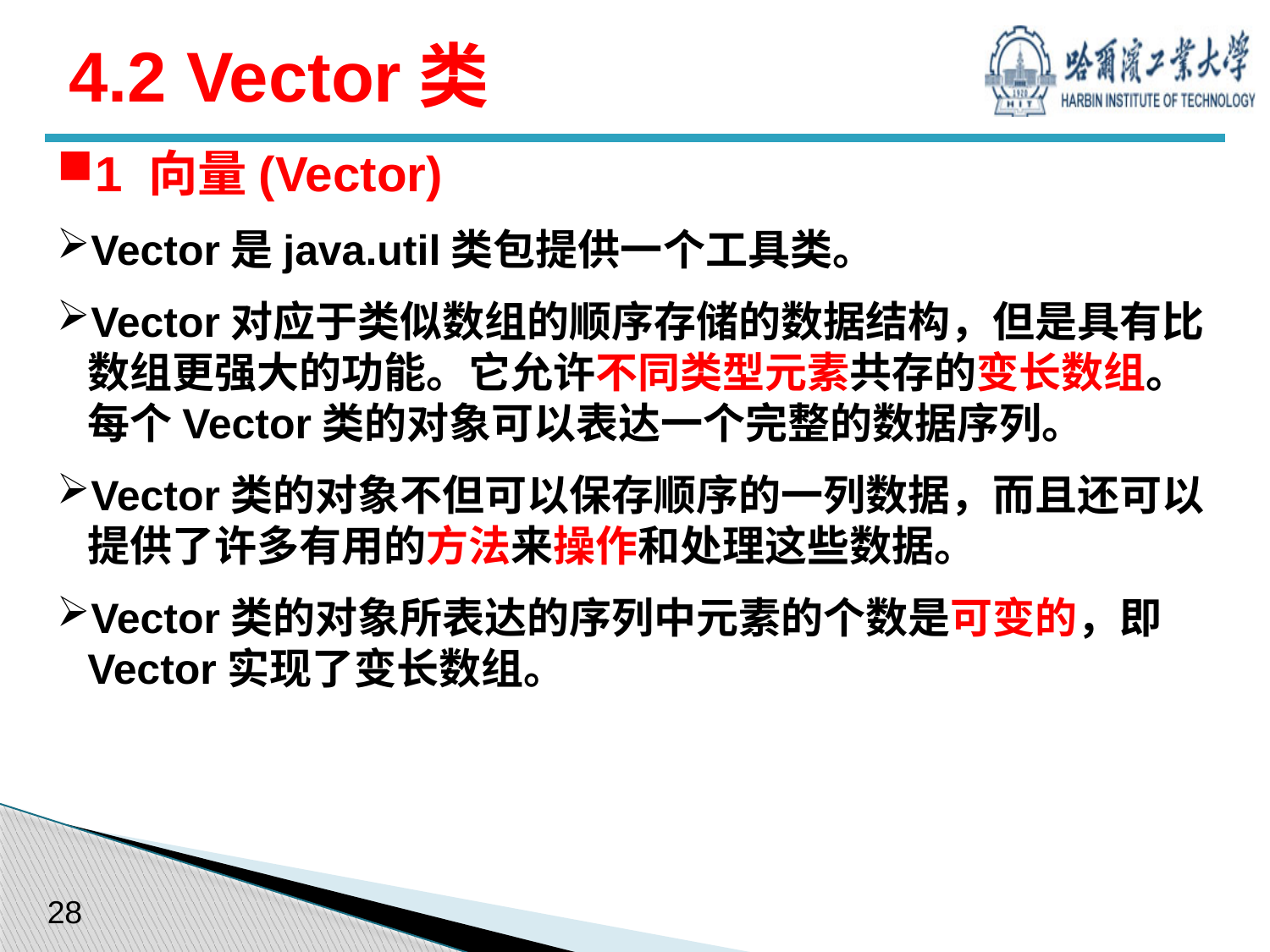

# 4.2 Vector类
1 向量(Vector)
Vector是java.util类包提供一个工具类。
Vector对应于类似数组的顺序存储的数据结构，但是具有比数组更强大的功能。它允许不同类型元素共存的变长数组。每个Vector类的对象可以表达一个完整的数据序列。
Vector类的对象不但可以保存顺序的一列数据，而且还可以提供了许多有用的方法来操作和处理这些数据。
Vector类的对象所表达的序列中元素的个数是可变的，即Vector实现了变长数组。